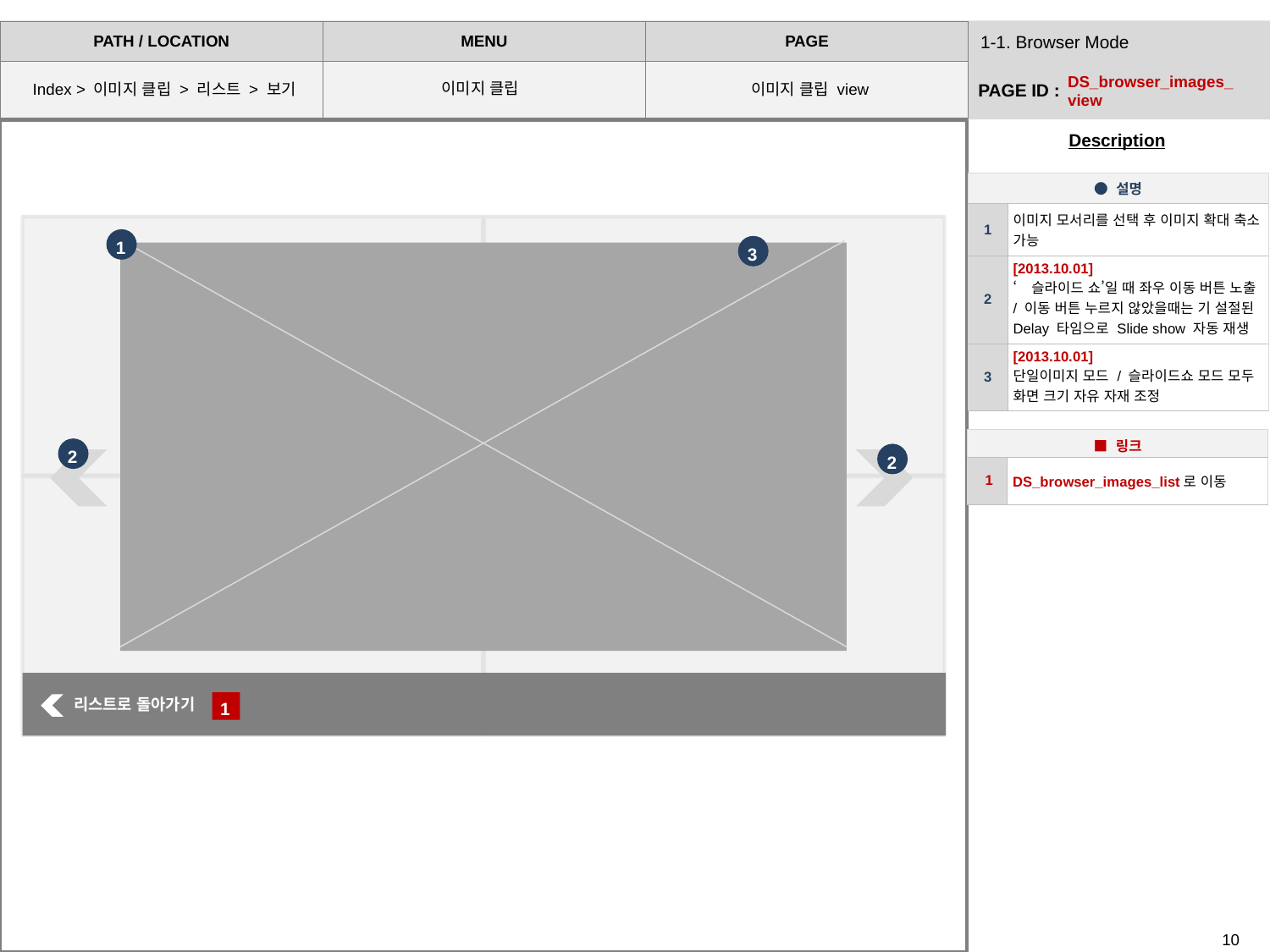

1-1. Browser Mode
DS_browser_images_view
이미지 클립
이미지 클립 view
Index > 이미지 클립 > 리스트 > 보기
| ● 설명 |  |
| --- | --- |
| 1 | 이미지 모서리를 선택 후 이미지 확대 축소 가능 |
| 2 | [2013.10.01] ‘슬라이드 쇼’일 때 좌우 이동 버튼 노출 / 이동 버튼 누르지 않았을때는 기 설절된 Delay 타임으로 Slide show 자동 재생 |
| 3 | [2013.10.01] 단일이미지 모드 / 슬라이드쇼 모드 모두 화면 크기 자유 자재 조정 |

1

3

2

| ■ 링크 |  |
| --- | --- |
| 1 | DS\_browser\_images\_list로 이동 |
2

1

리스트로 돌아가기

10